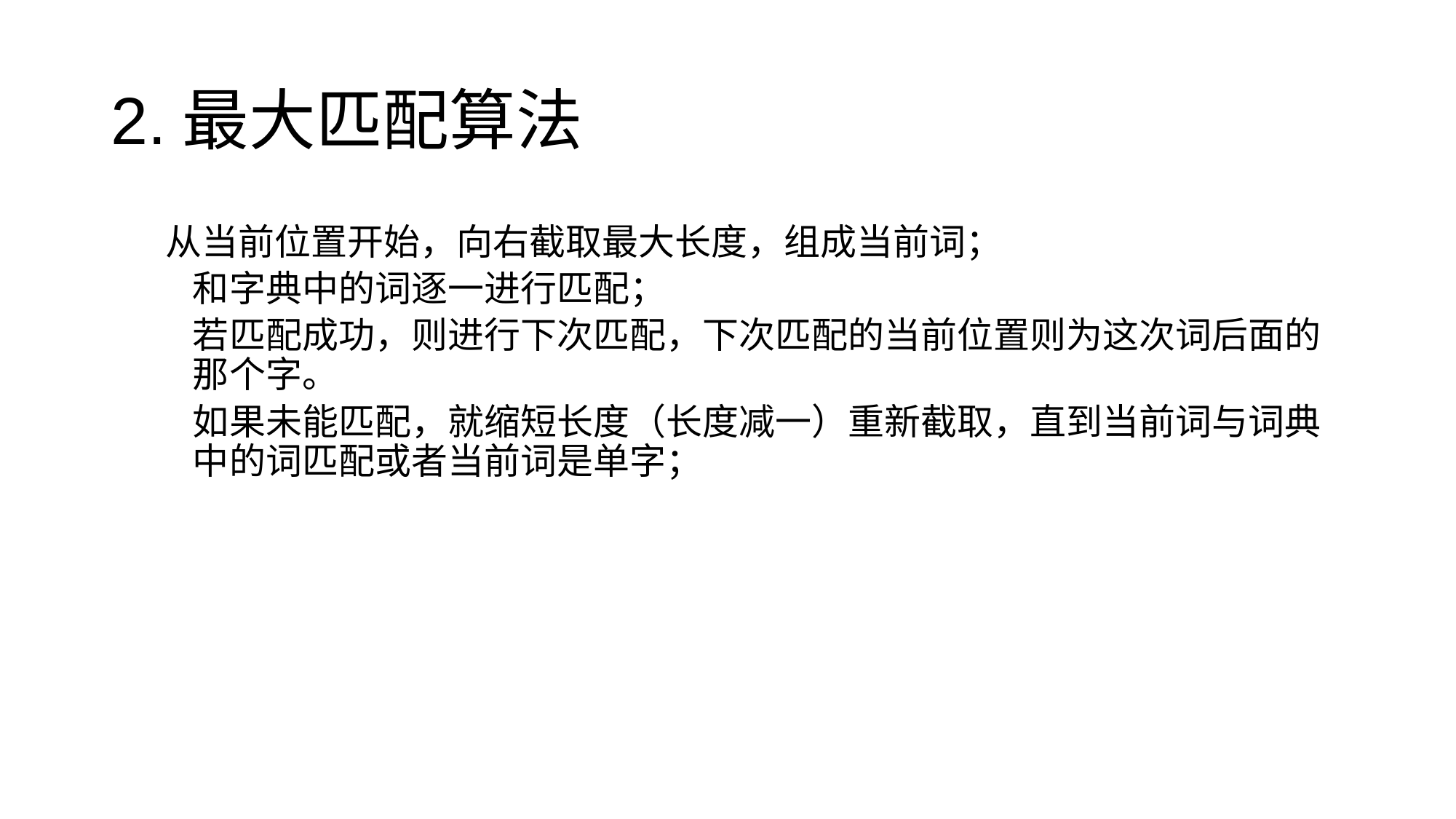

# 2.最大匹配算法
从当前位置开始，向右截取最大长度，组成当前词；
	和字典中的词逐一进行匹配；
	若匹配成功，则进行下次匹配，下次匹配的当前位置则为这次词后面的那个字。
	如果未能匹配，就缩短长度（长度减一）重新截取，直到当前词与词典中的词匹配或者当前词是单字；